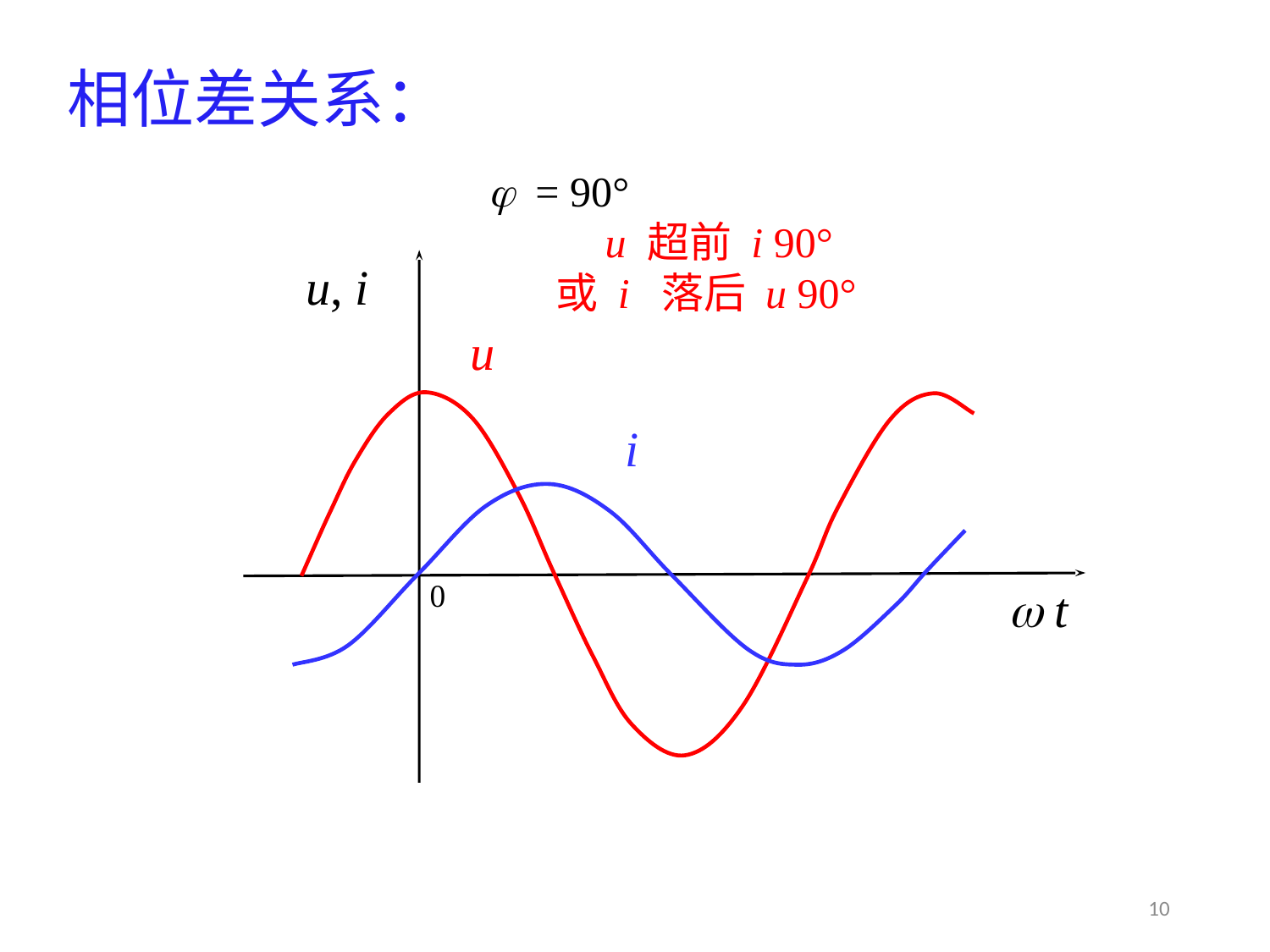

相位差关系：
ϕ  = 90°
           u 超前 i 90°
      或 i  落后 u 90°

u, i

u

 i

0
ω t

10